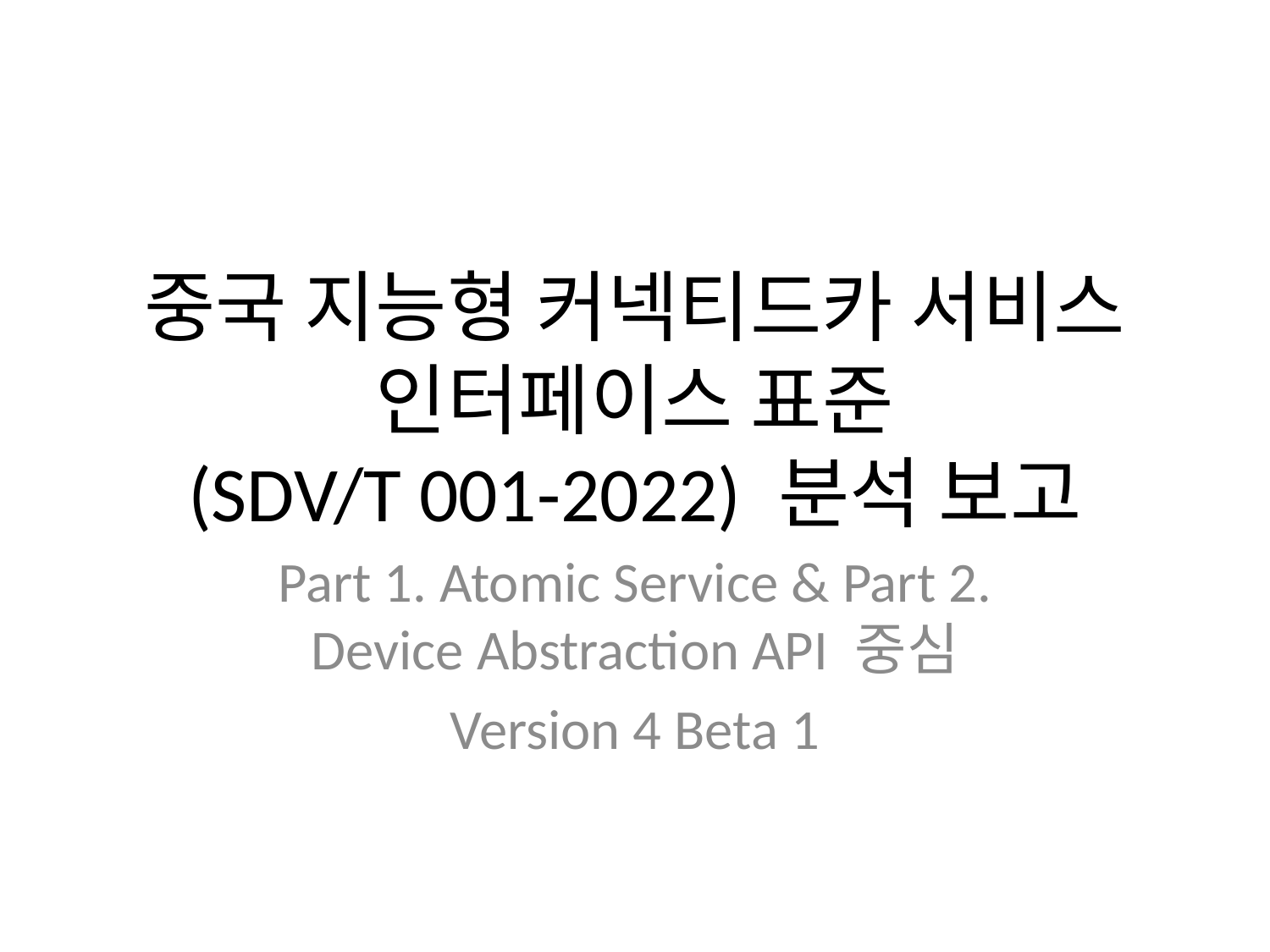

# 중국 지능형 커넥티드카 서비스 인터페이스 표준
(SDV/T 001-2022) 분석 보고
Part 1. Atomic Service & Part 2. Device Abstraction API 중심
Version 4 Beta 1